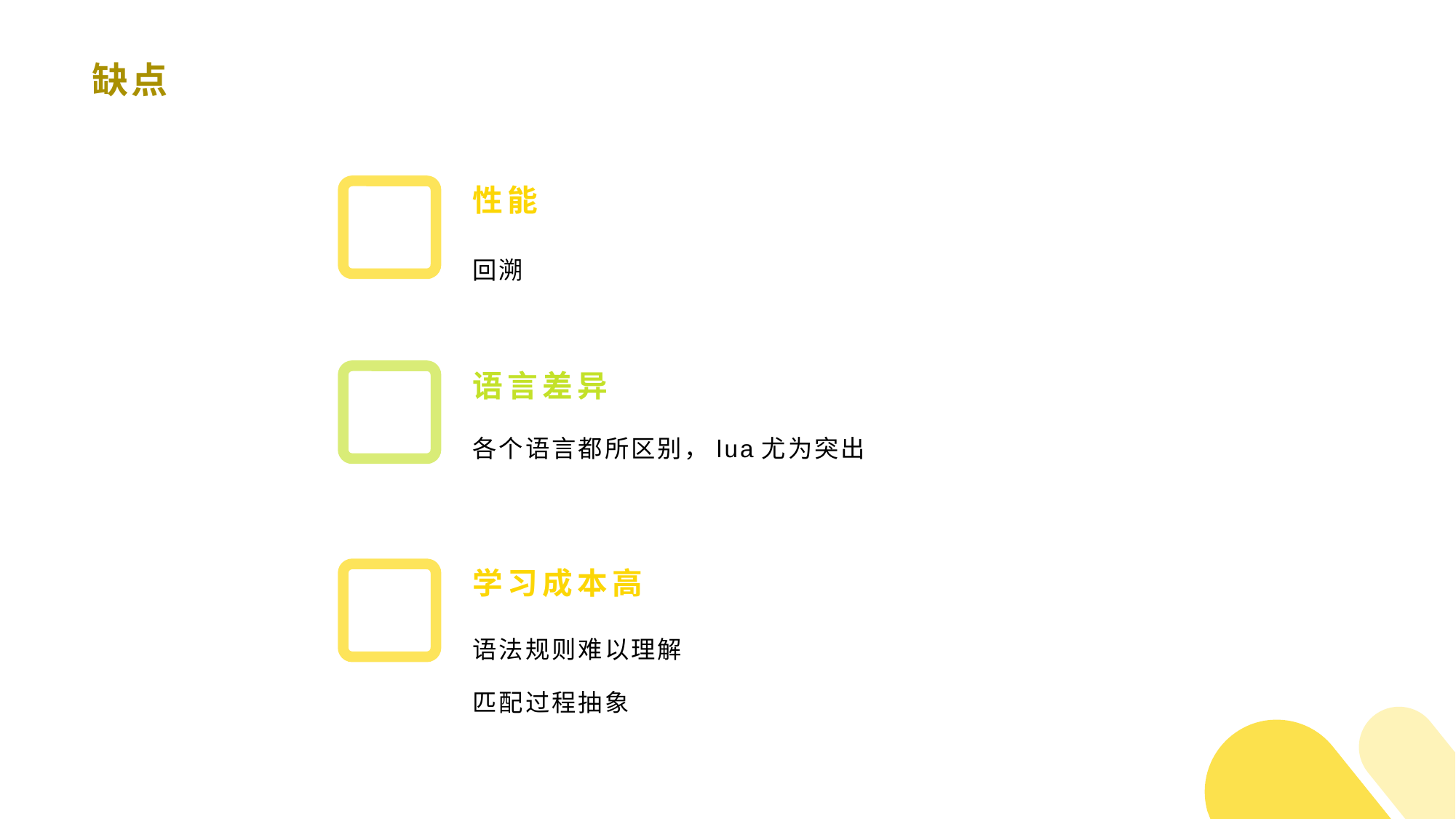

缺点
性能

回溯
语言差异

各个语言都所区别，lua尤为突出
学习成本高

语法规则难以理解
匹配过程抽象